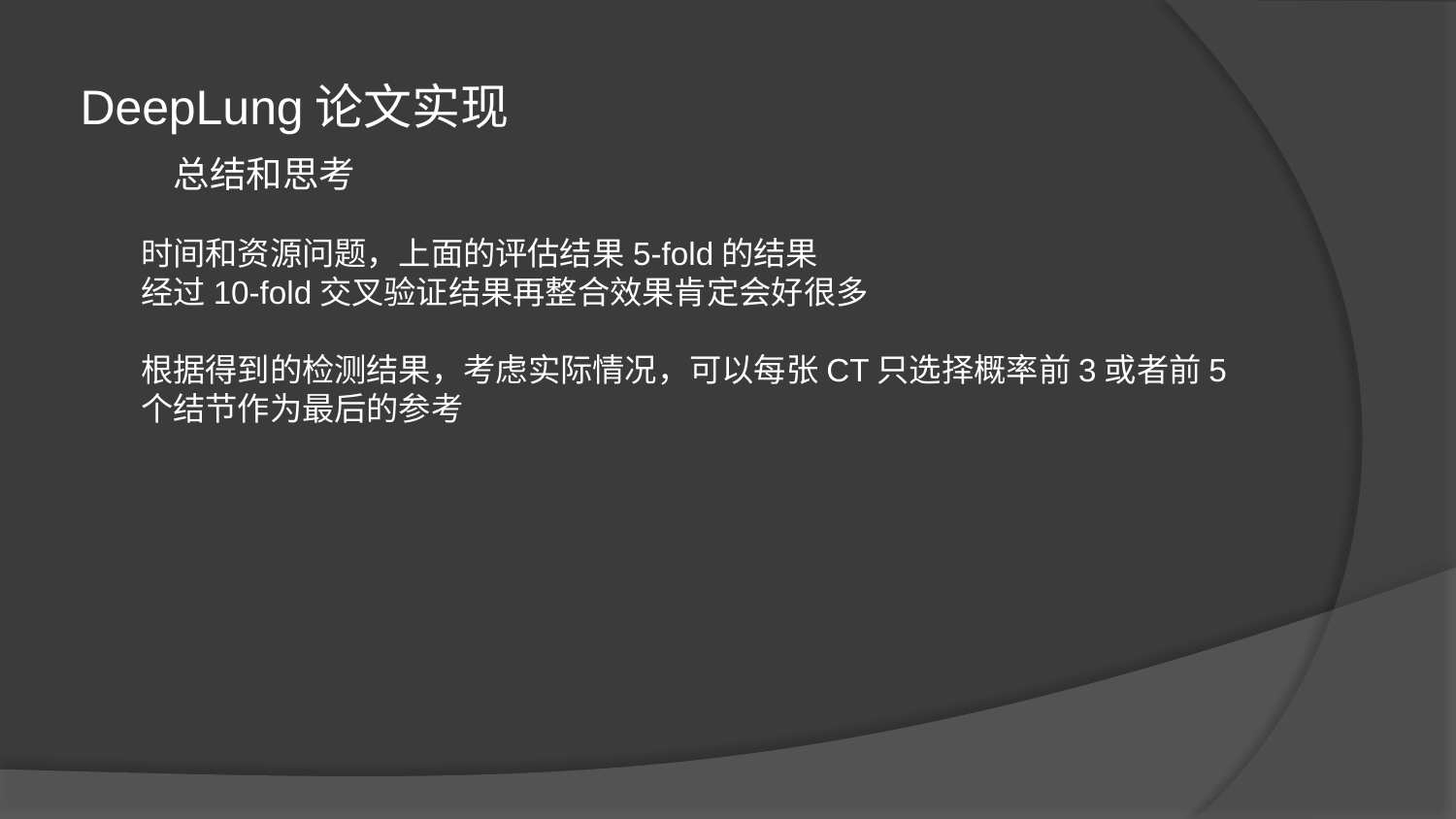

DeepLung论文实现
总结和思考
时间和资源问题，上面的评估结果5-fold的结果
经过10-fold交叉验证结果再整合效果肯定会好很多

根据得到的检测结果，考虑实际情况，可以每张CT只选择概率前3或者前5个结节作为最后的参考